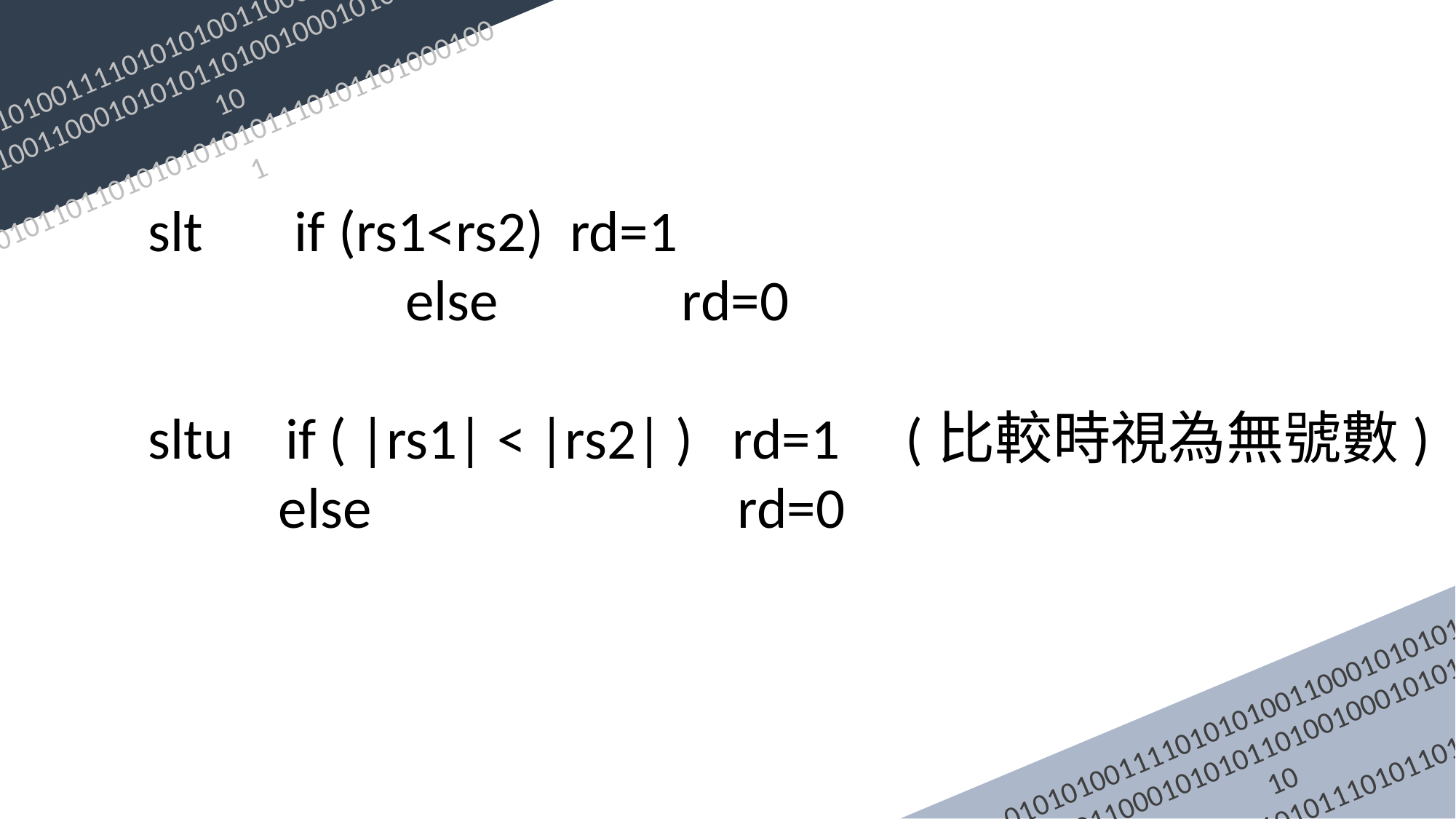

010101001111010101001100010101010101010011000101010110100100010101010010
010110110101010101011101011010001001
slt       if (rs1<rs2)  rd=1
		   else              rd=0
sltu    if ( |rs1| < |rs2| )   rd=1     (比較時視為無號數)
          else                            rd=0

010101001111010101001100010101010101010011000101010110100100010101010010
010110110101010101011101011010001001